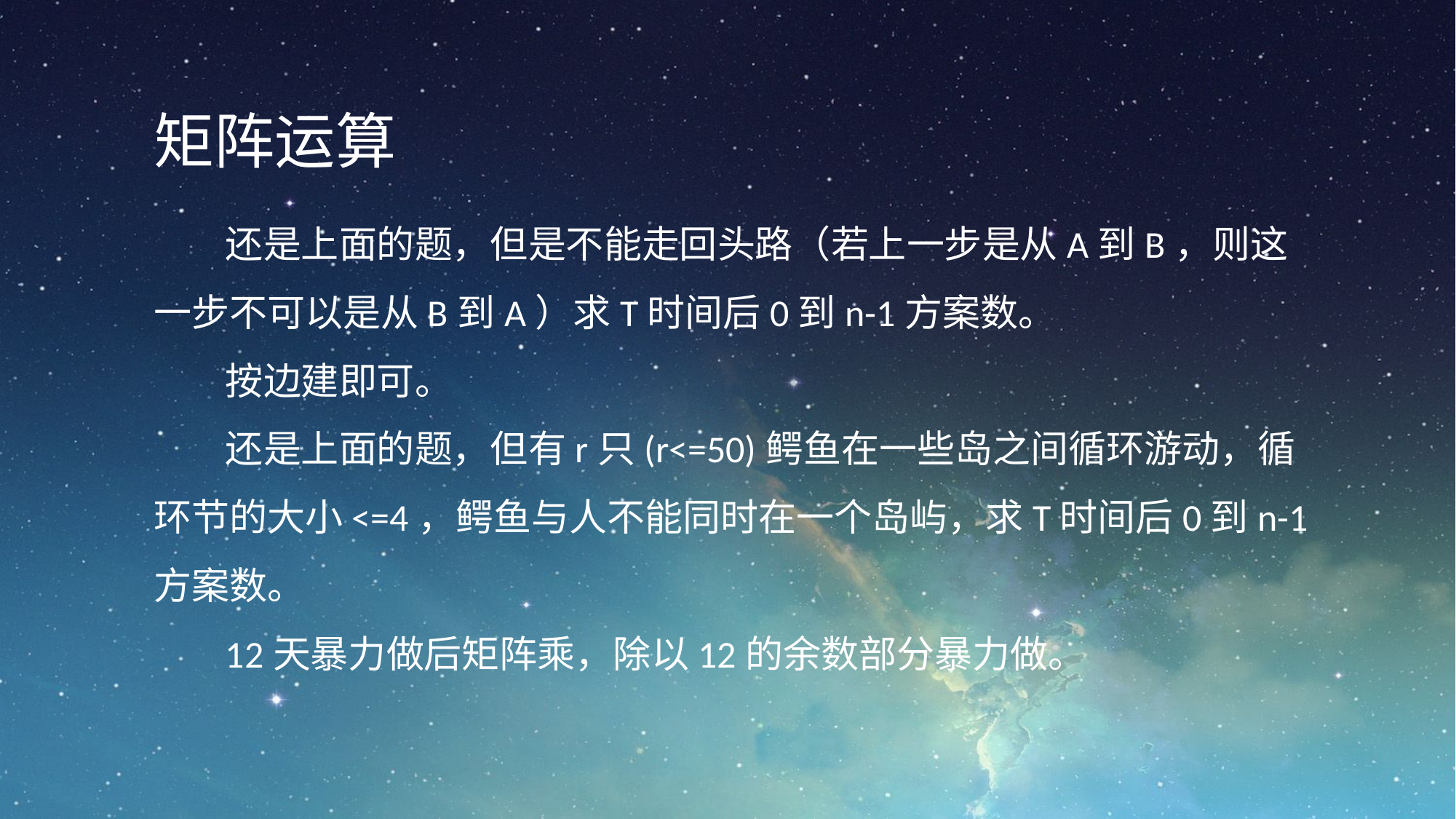

矩阵运算
还是上面的题，但是不能走回头路（若上一步是从A到B，则这一步不可以是从B到A）求T时间后0到n-1方案数。
按边建即可。
还是上面的题，但有r只(r<=50)鳄鱼在一些岛之间循环游动，循环节的大小<=4，鳄鱼与人不能同时在一个岛屿，求T时间后0到n-1方案数。
12天暴力做后矩阵乘，除以12的余数部分暴力做。